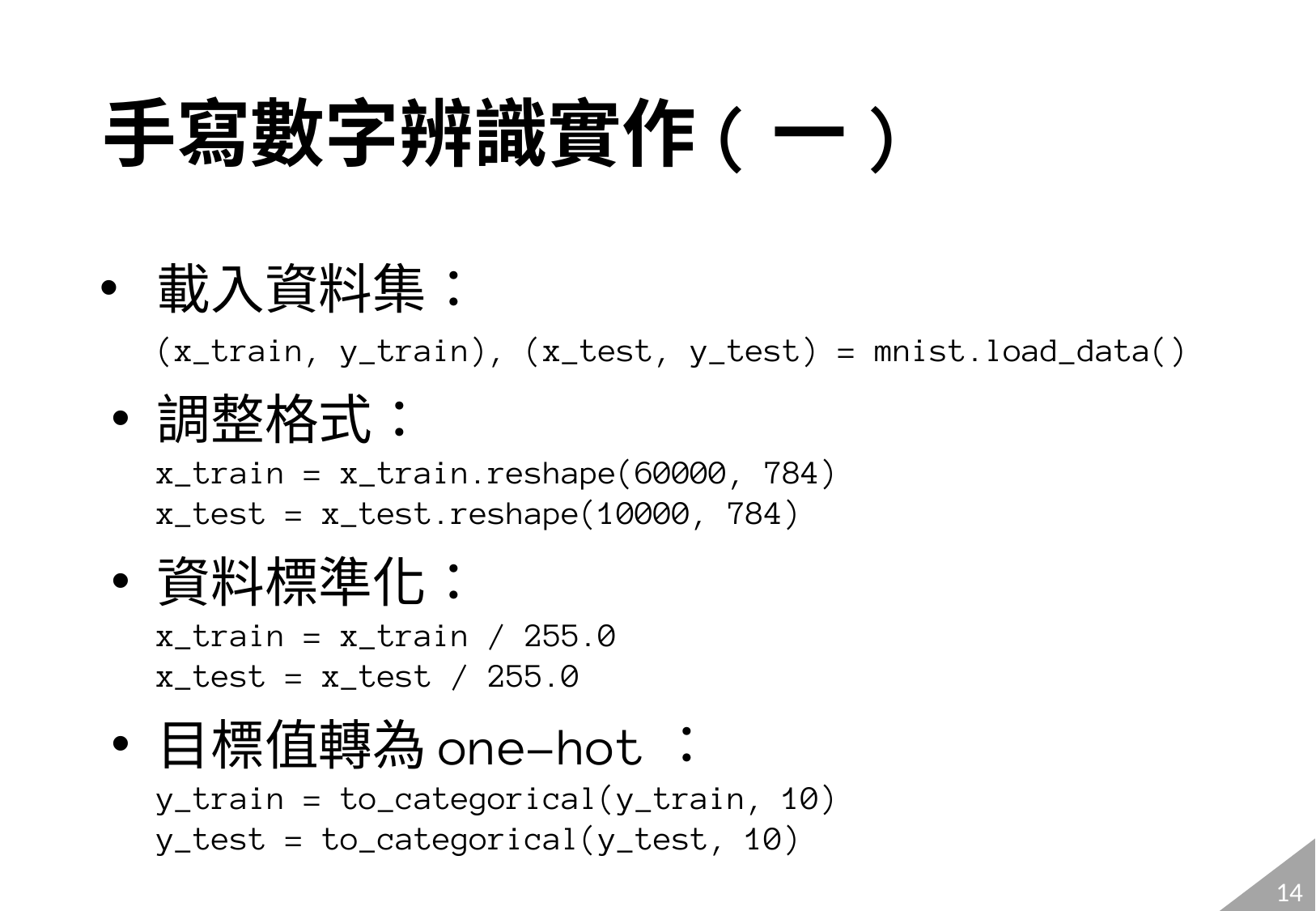

# 手寫數字辨識實作(一)
載入資料集：
(x_train, y_train), (x_test, y_test) = mnist.load_data()
調整格式：
x_train = x_train.reshape(60000, 784)
x_test = x_test.reshape(10000, 784)
資料標準化：
x_train = x_train / 255.0
x_test = x_test / 255.0
目標值轉為one-hot：
y_train = to_categorical(y_train, 10)
y_test = to_categorical(y_test, 10)

14